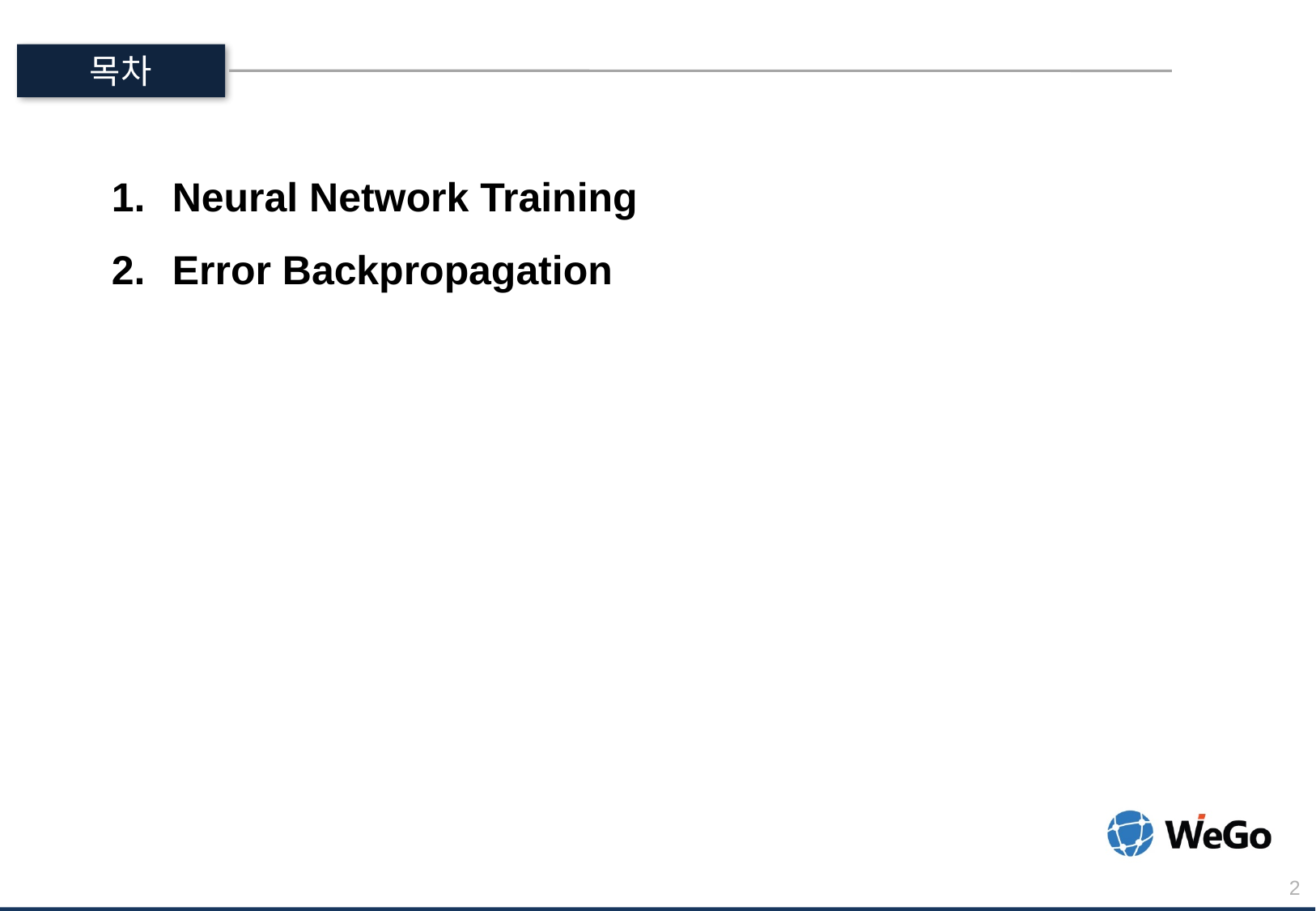

목차

Neural Network Training
Error Backpropagation
2